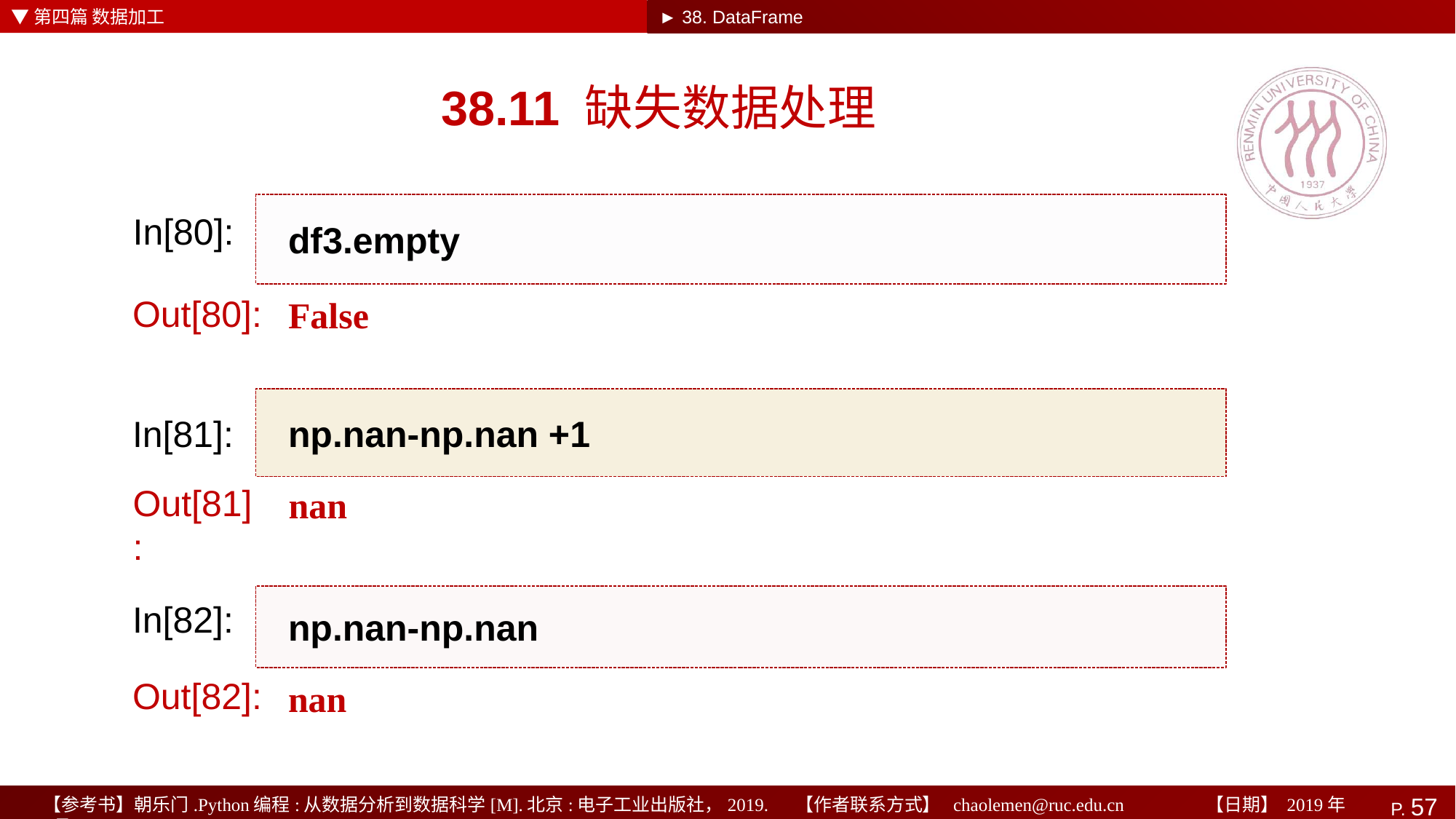

▼第四篇 数据加工
► 38. DataFrame
# 38.11 缺失数据处理
df3.empty
In[80]:
False
Out[80]:

np.nan-np.nan +1
In[81]:
nan
Out[81]:
np.nan-np.nan
In[82]:
nan
Out[82]: